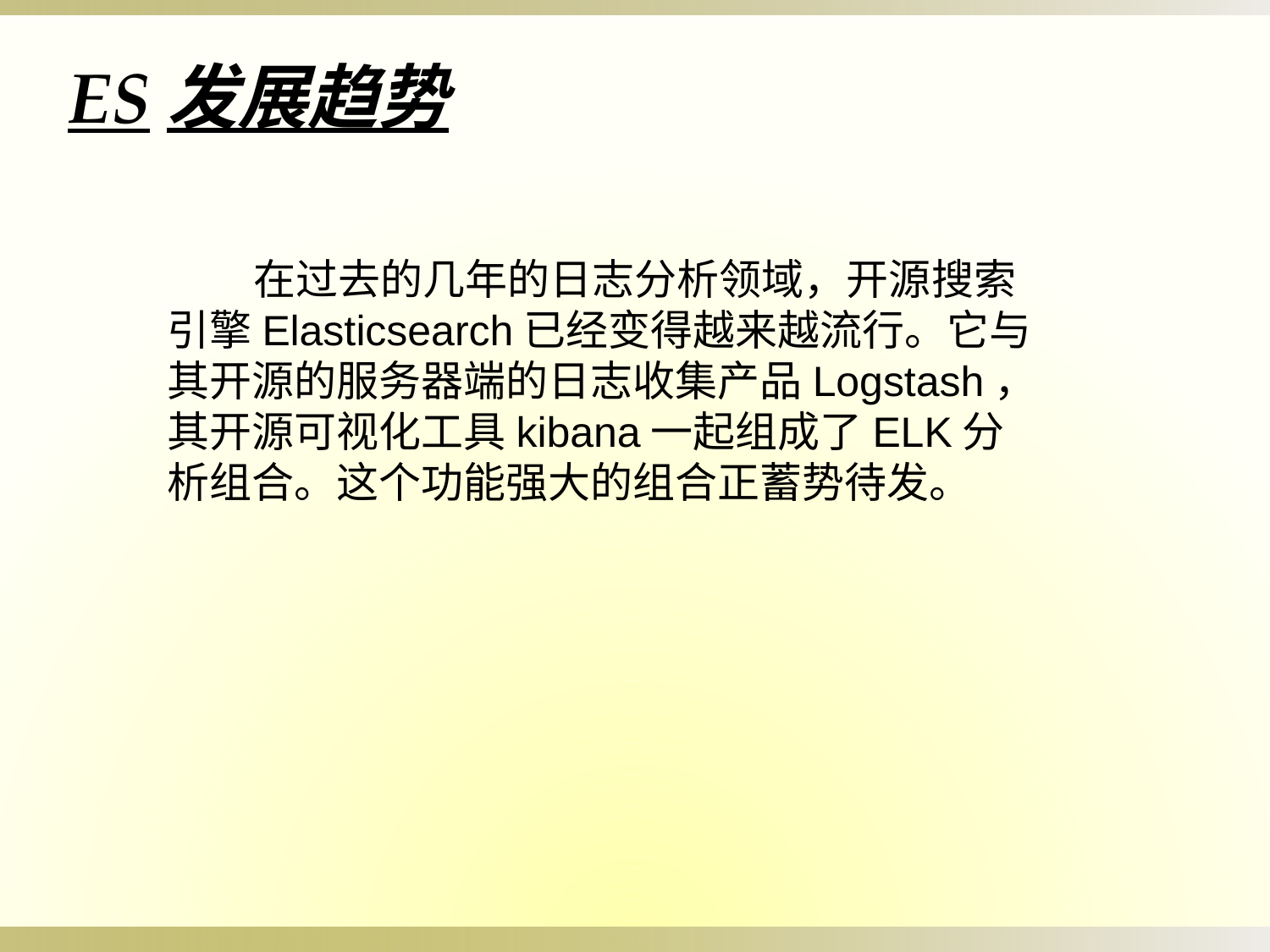

ES发展趋势
        在过去的几年的日志分析领域，开源搜索引擎Elasticsearch已经变得越来越流行。它与其开源的服务器端的日志收集产品Logstash，其开源可视化工具kibana一起组成了ELK分析组合。这个功能强大的组合正蓄势待发。